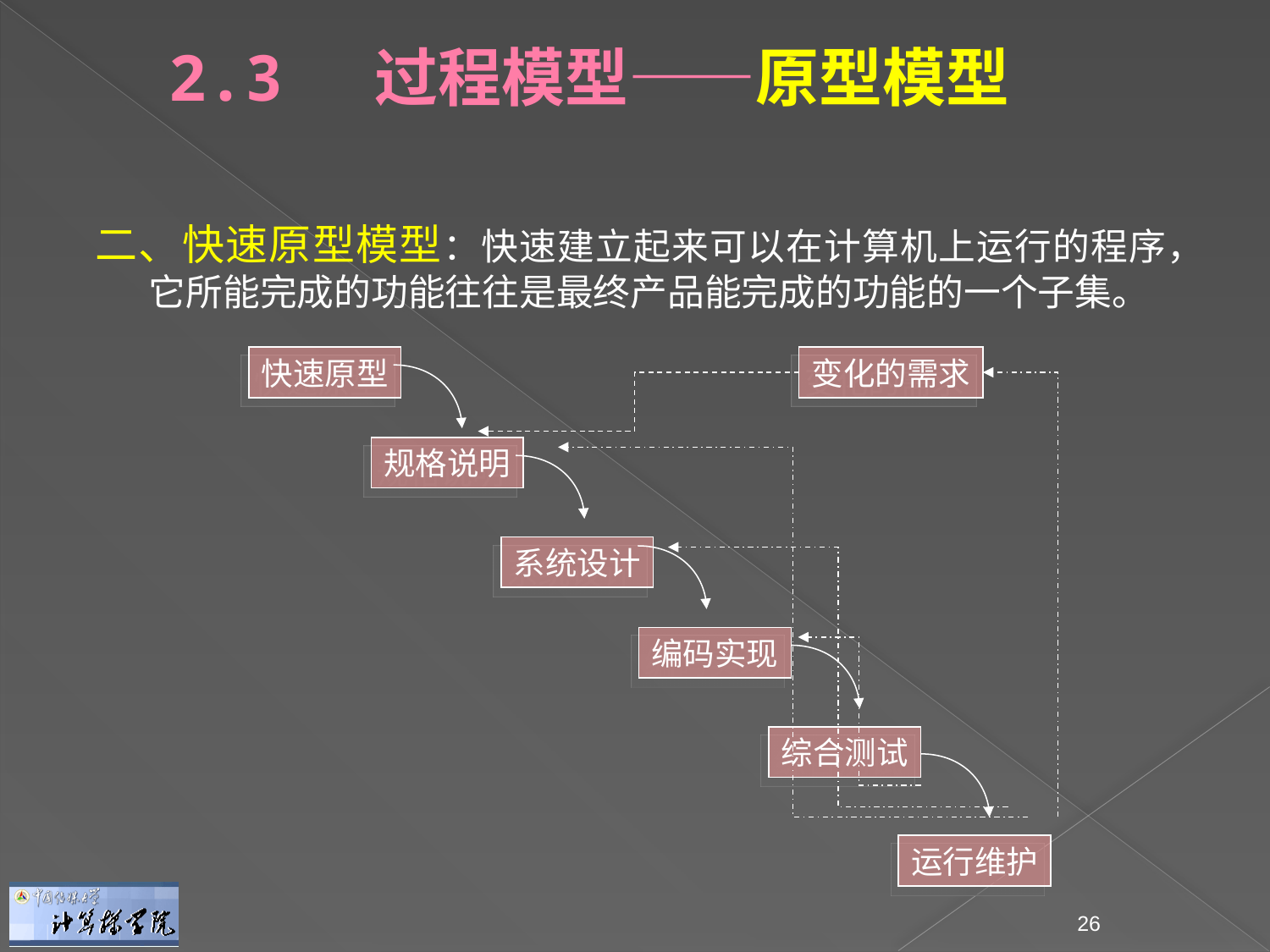

2.3  过程模型——原型模型
二、快速原型模型：快速建立起来可以在计算机上运行的程序，它所能完成的功能往往是最终产品能完成的功能的一个子集。
快速原型
变化的需求

规格说明

系统设计

编码实现

综合测试

运行维护
26